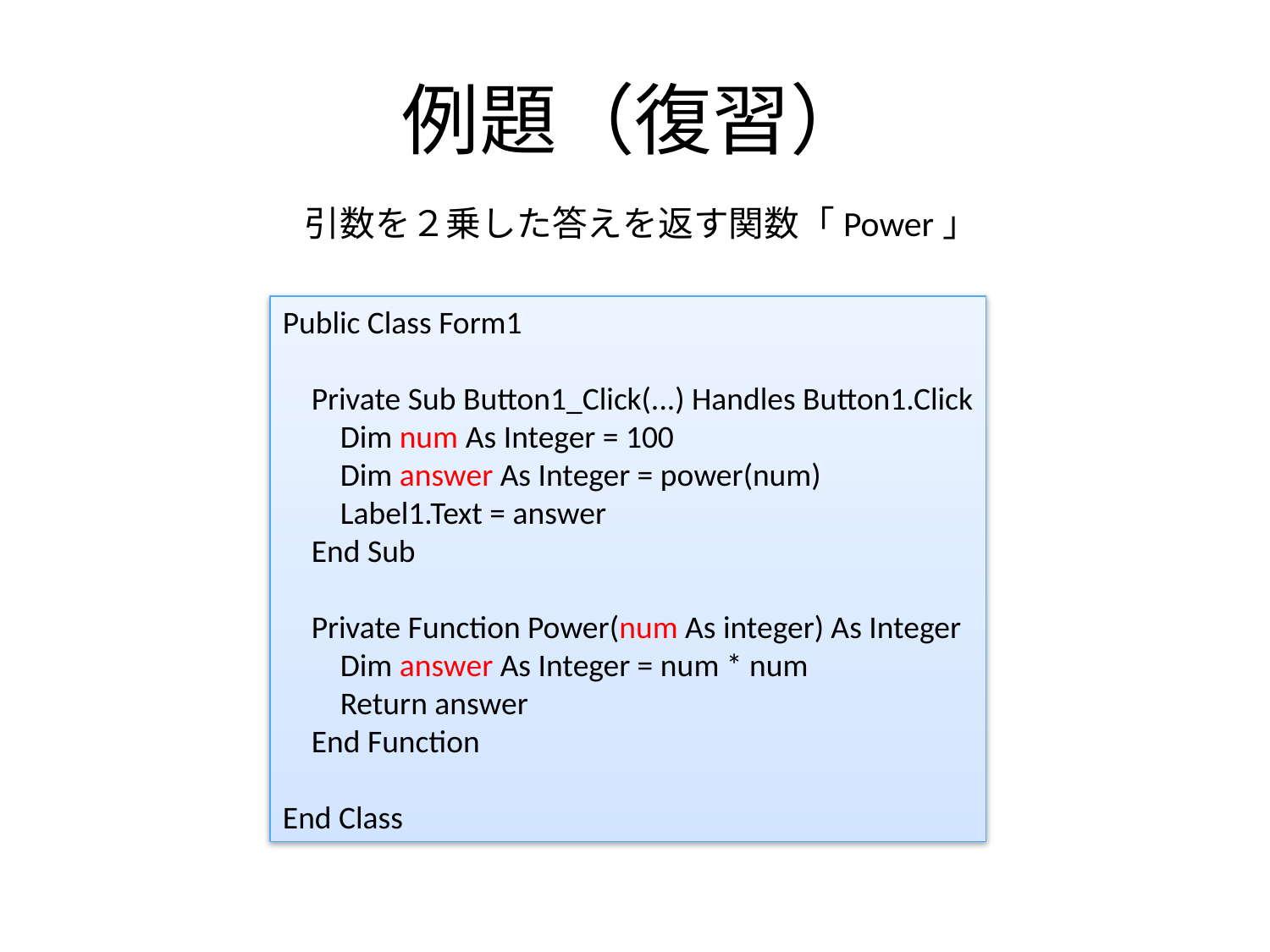

# 例題（復習）
引数を２乗した答えを返す関数「Power」
Public Class Form1

    Private Sub Button1_Click(...) Handles Button1.Click
        Dim num As Integer = 100
        Dim answer As Integer = power(num)
        Label1.Text = answer
    End Sub

    Private Function Power(num As integer) As Integer
        Dim answer As Integer = num * num
        Return answer
    End Function

End Class